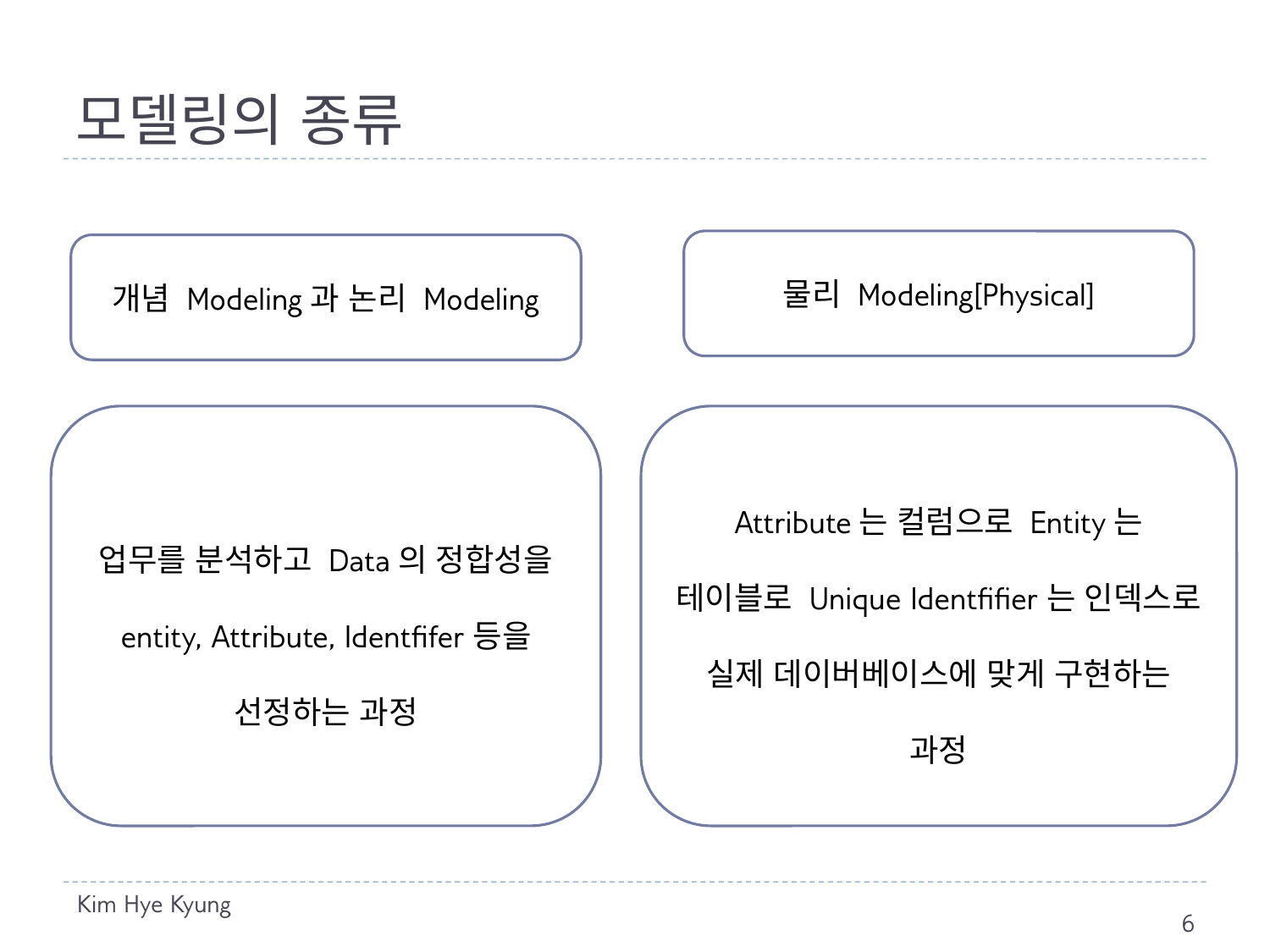

# 모델링의 종류
물리 Modeling[Physical]
개념 Modeling과 논리 Modeling
업무를 분석하고 Data의 정합성을 entity, Attribute, Identfifer등을 선정하는 과정
Attribute는 컬럼으로 Entity는 테이블로 Unique Identfifier는 인덱스로 실제 데이버베이스에 맞게 구현하는 과정
          6